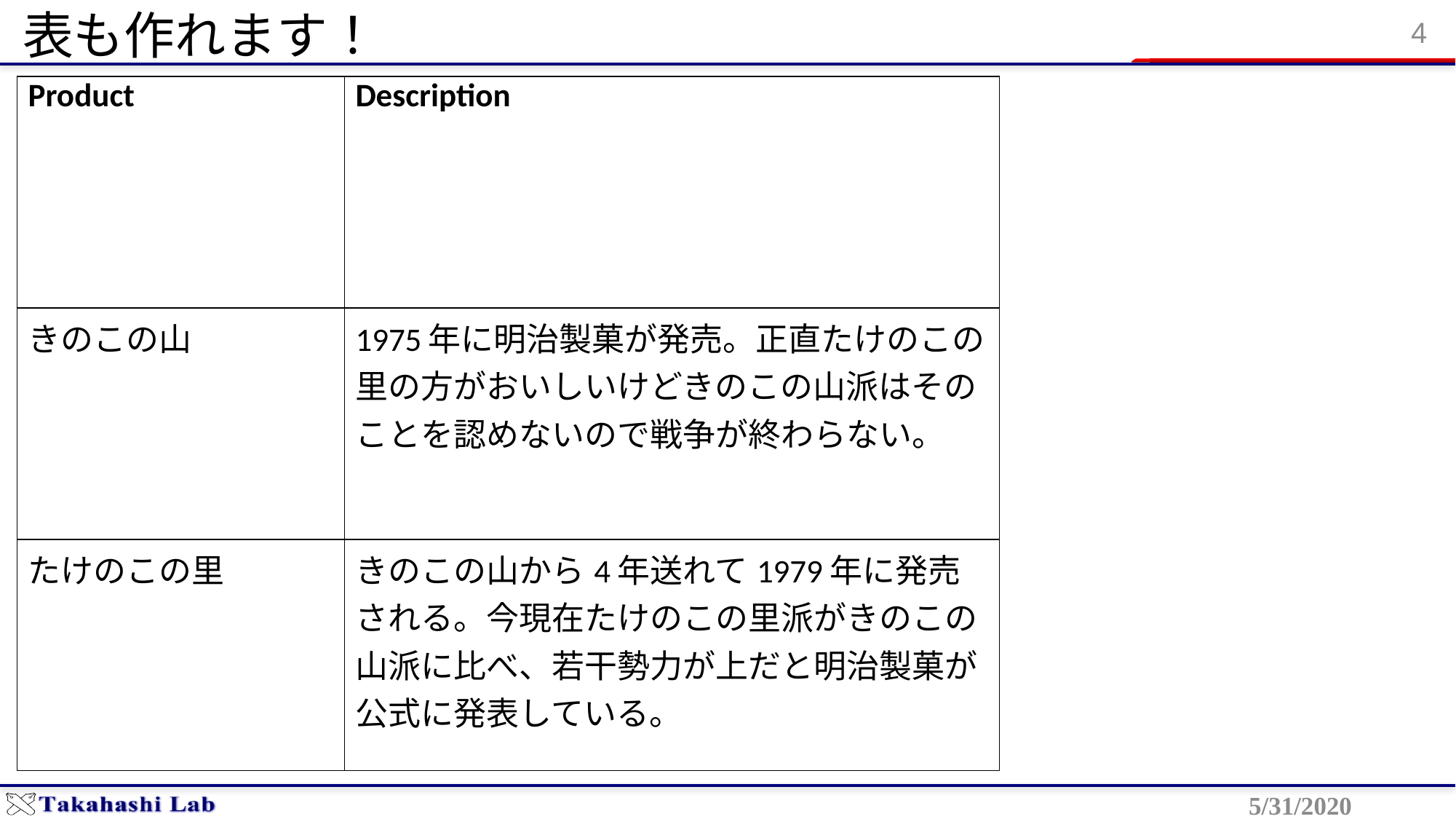

# 表も作れます！
4
| Product | Description |
| --- | --- |
| きのこの山 | 1975年に明治製菓が発売。正直たけのこの里の方がおいしいけどきのこの山派はそのことを認めないので戦争が終わらない。 |
| たけのこの里 | きのこの山から4年送れて1979年に発売される。今現在たけのこの里派がきのこの山派に比べ、若干勢力が上だと明治製菓が公式に発表している。 |
5/31/2020